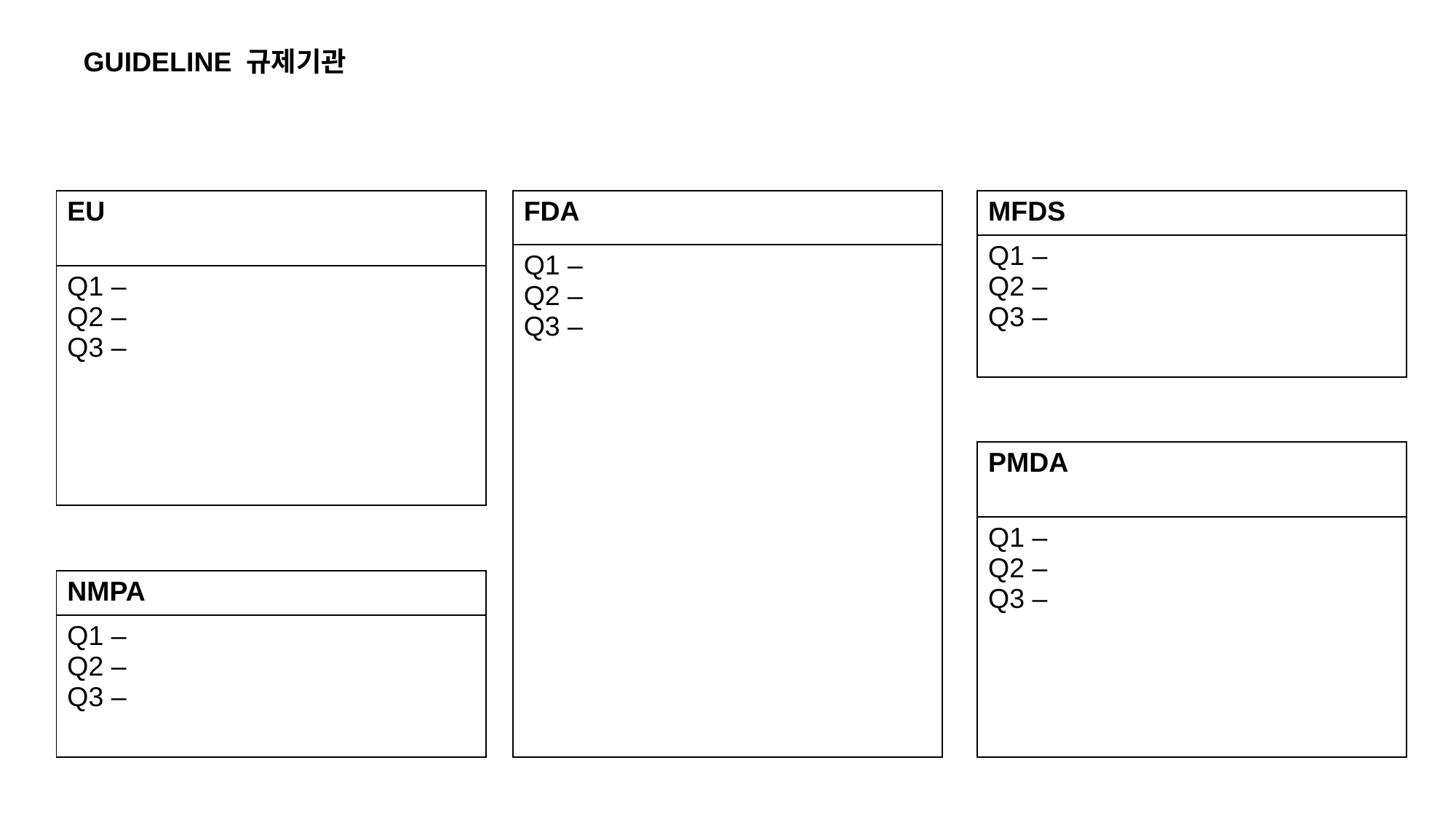

GUIDELINE 규제기관
| FDA |
| --- |
| Q1 – Q2 – Q3 – |
| EU |
| --- |
| Q1 – Q2 – Q3 – |
| MFDS |
| --- |
| Q1 – Q2 – Q3 – |
| PMDA |
| --- |
| Q1 – Q2 – Q3 – |
| NMPA |
| --- |
| Q1 – Q2 – Q3 – |